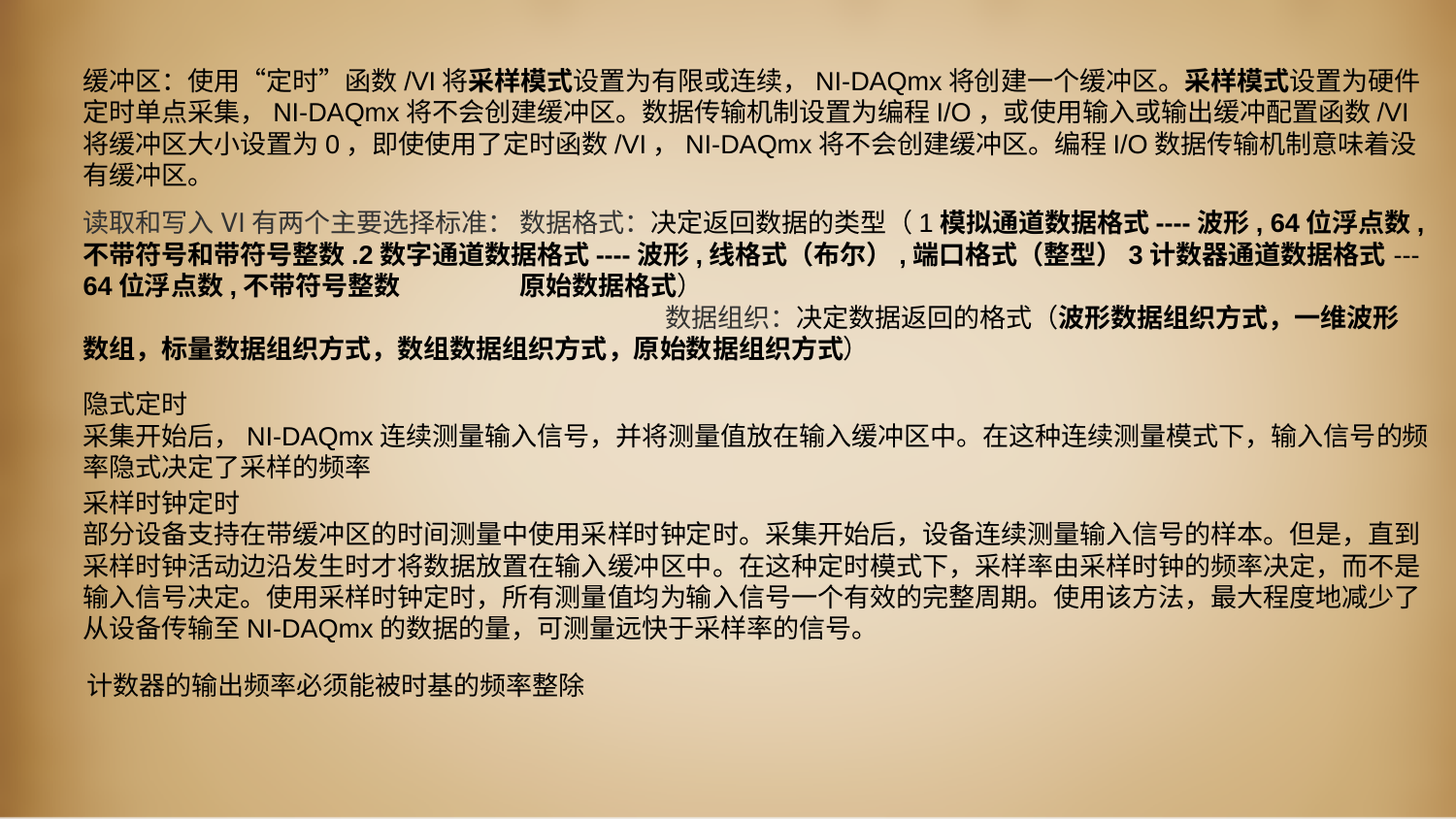

缓冲区：使用“定时”函数/VI将采样模式设置为有限或连续，NI-DAQmx将创建一个缓冲区。采样模式设置为硬件定时单点采集，NI-DAQmx将不会创建缓冲区。数据传输机制设置为编程I/O，或使用输入或输出缓冲配置函数/VI将缓冲区大小设置为0，即使使用了定时函数/VI，NI-DAQmx将不会创建缓冲区。编程I/O数据传输机制意味着没有缓冲区。
读取和写入VI有两个主要选择标准： 数据格式：决定返回数据的类型（1模拟通道数据格式----波形, 64位浮点数,不带符号和带符号整数.2数字通道数据格式----波形,线格式（布尔）,端口格式（整型）3计数器通道数据格式	---64位浮点数,不带符号整数	原始数据格式）
				数据组织：决定数据返回的格式（波形数据组织方式，一维波形数组，标量数据组织方式，数组数据组织方式，原始数据组织方式）
隐式定时
采集开始后，NI-DAQmx连续测量输入信号，并将测量值放在输入缓冲区中。在这种连续测量模式下，输入信号的频率隐式决定了采样的频率
采样时钟定时
部分设备支持在带缓冲区的时间测量中使用采样时钟定时。采集开始后，设备连续测量输入信号的样本。但是，直到采样时钟活动边沿发生时才将数据放置在输入缓冲区中。在这种定时模式下，采样率由采样时钟的频率决定，而不是输入信号决定。使用采样时钟定时，所有测量值均为输入信号一个有效的完整周期。使用该方法，最大程度地减少了从设备传输至NI-DAQmx的数据的量，可测量远快于采样率的信号。
计数器的输出频率必须能被时基的频率整除